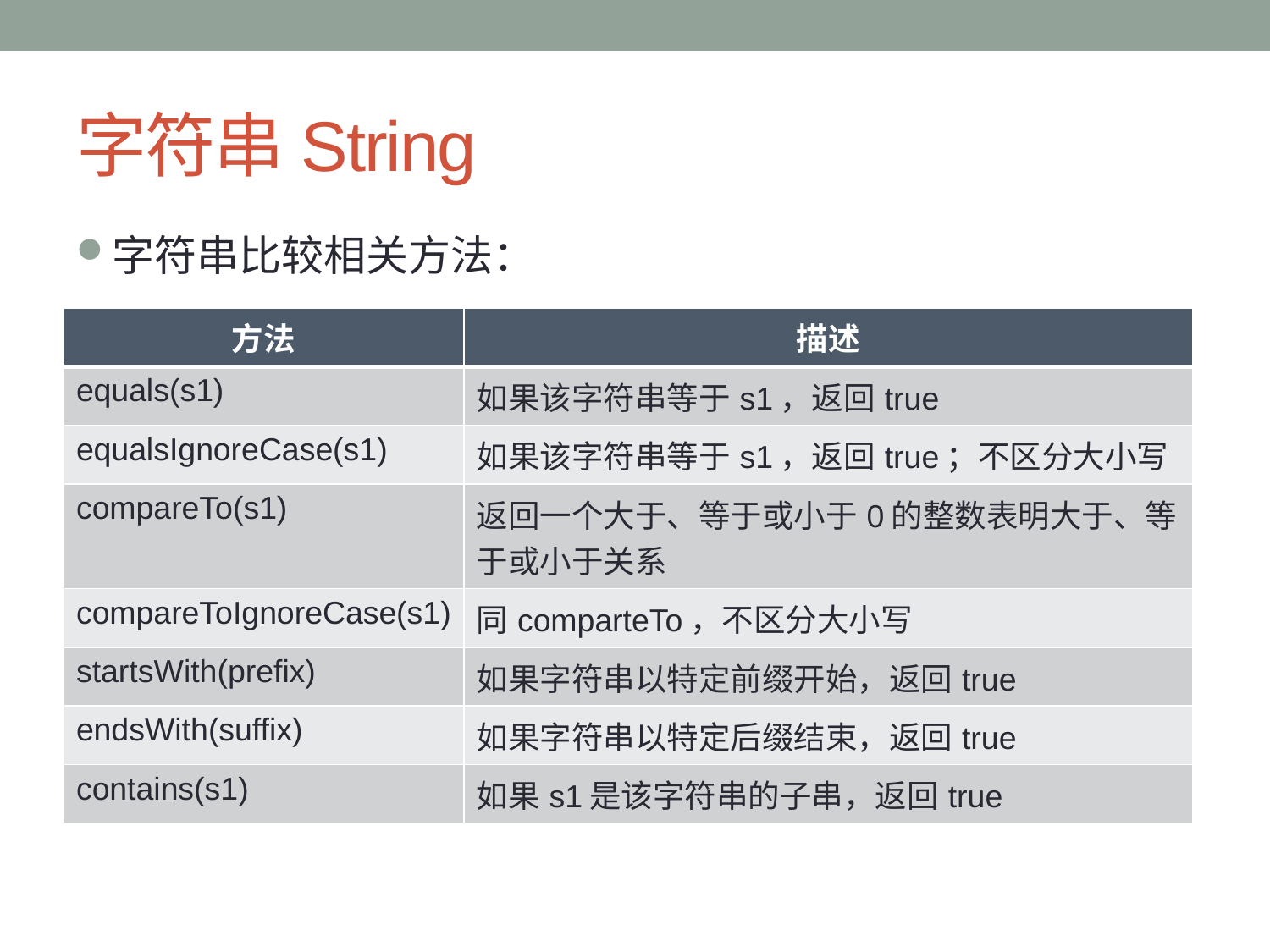

# 字符串String
字符串比较相关方法：
| 方法 | 描述 |
| --- | --- |
| equals(s1) | 如果该字符串等于s1，返回true |
| equalsIgnoreCase(s1) | 如果该字符串等于s1，返回true；不区分大小写 |
| compareTo(s1) | 返回一个大于、等于或小于0的整数表明大于、等于或小于关系 |
| compareToIgnoreCase(s1) | 同comparteTo，不区分大小写 |
| startsWith(prefix) | 如果字符串以特定前缀开始，返回true |
| endsWith(suffix) | 如果字符串以特定后缀结束，返回true |
| contains(s1) | 如果s1是该字符串的子串，返回true |